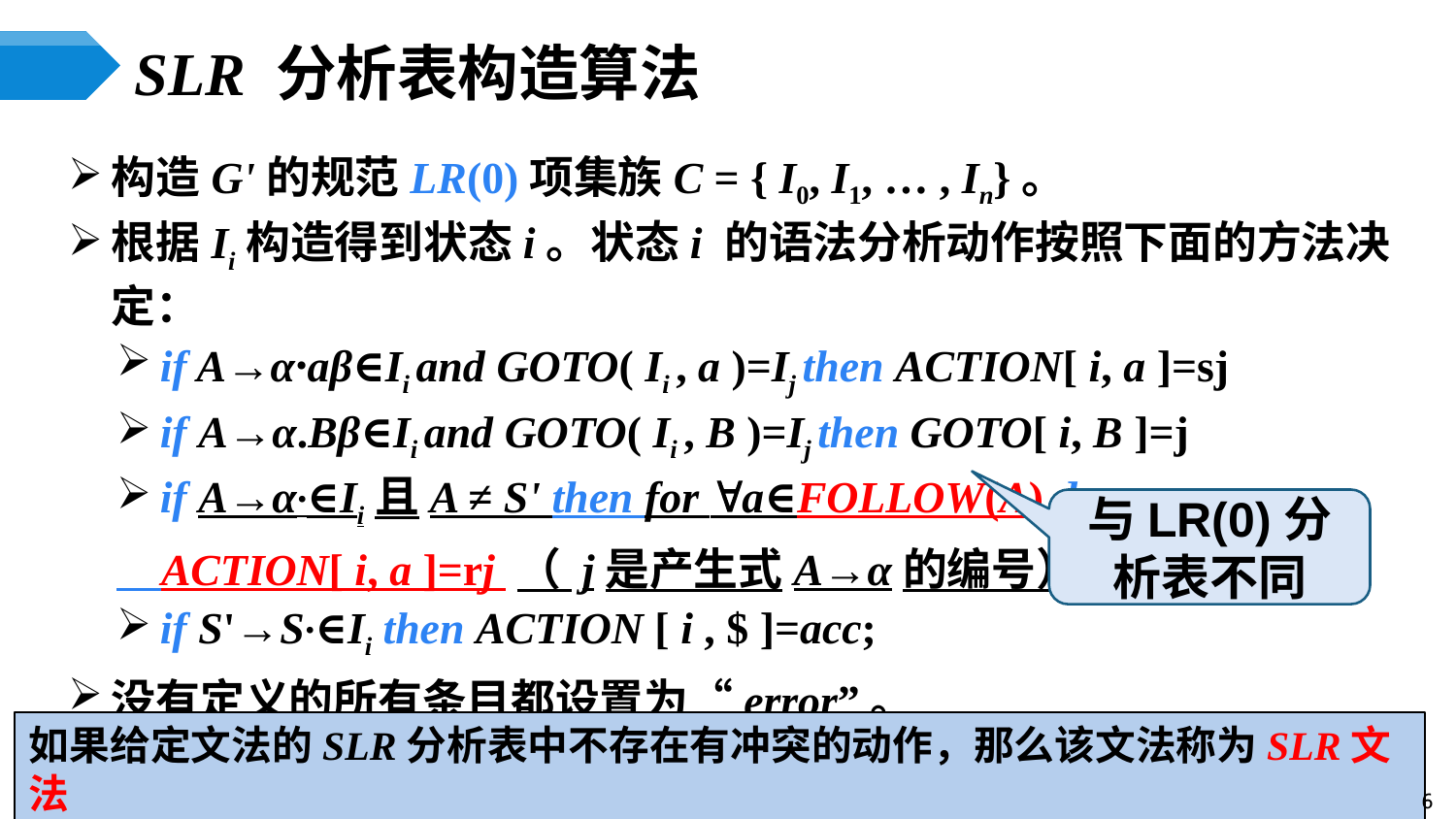

# SLR 分析表构造算法
构造G'的规范LR(0)项集族C = { I0, I1, … , In}。
根据Ii构造得到状态i。状态i 的语法分析动作按照下面的方法决定：
if A→α·aβ∈Ii and GOTO( Ii , a )=Ij then ACTION[ i, a ]=sj
if A→α.Bβ∈Ii and GOTO( Ii , B )=Ij then GOTO[ i, B ]=j
if A→α·∈Ii且A ≠ S' then for ∀a∈FOLLOW(A) do
    ACTION[ i, a ]=rj （ j是产生式A→α的编号）
if S'→S·∈Ii then ACTION [ i , $ ]=acc;
没有定义的所有条目都设置为“error”。
与LR(0)分析表不同
如果给定文法的SLR分析表中不存在有冲突的动作，那么该文法称为SLR文法
6